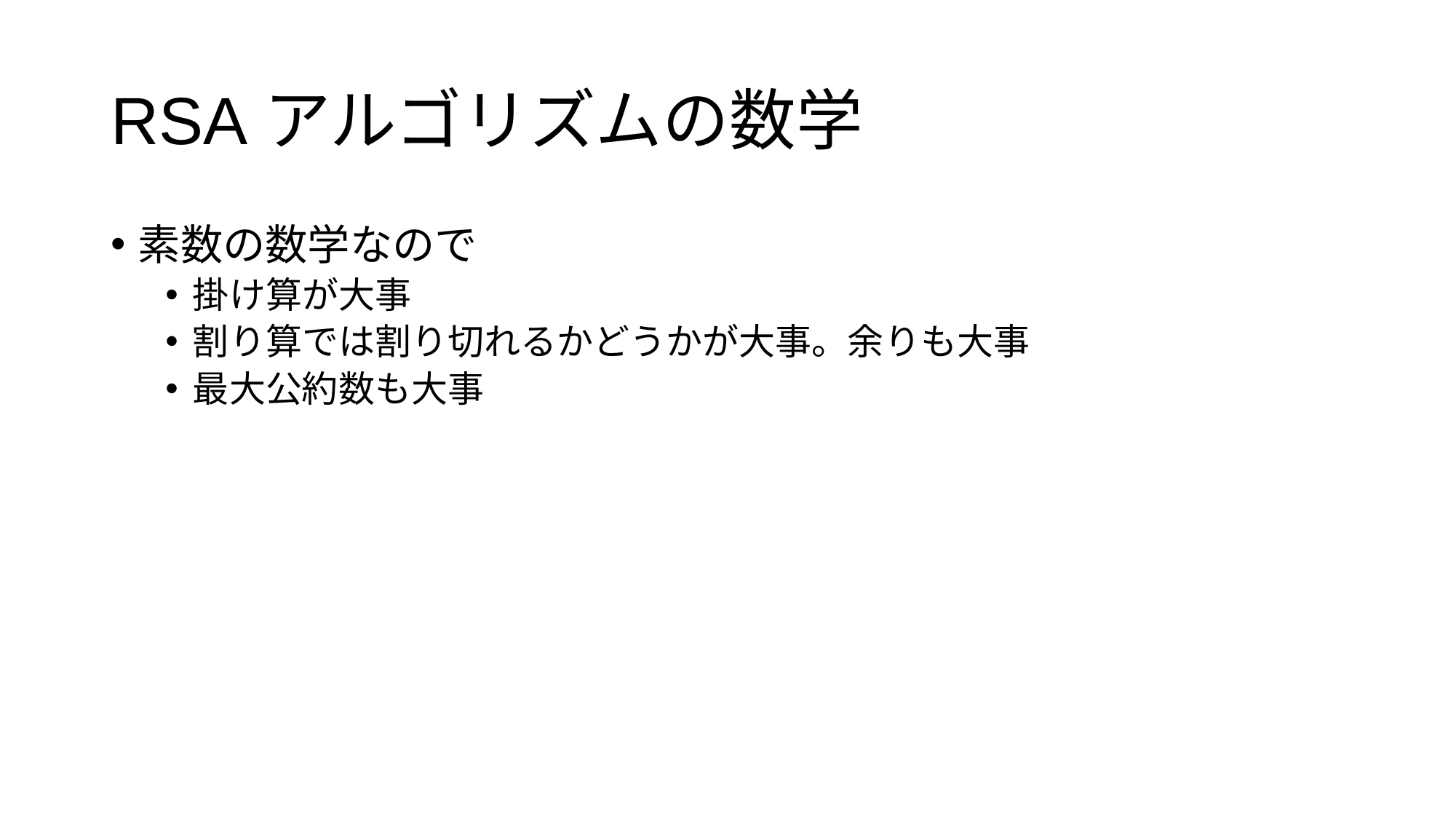

# RSAアルゴリズムの数学
素数の数学なので
掛け算が大事
割り算では割り切れるかどうかが大事。余りも大事
最大公約数も大事